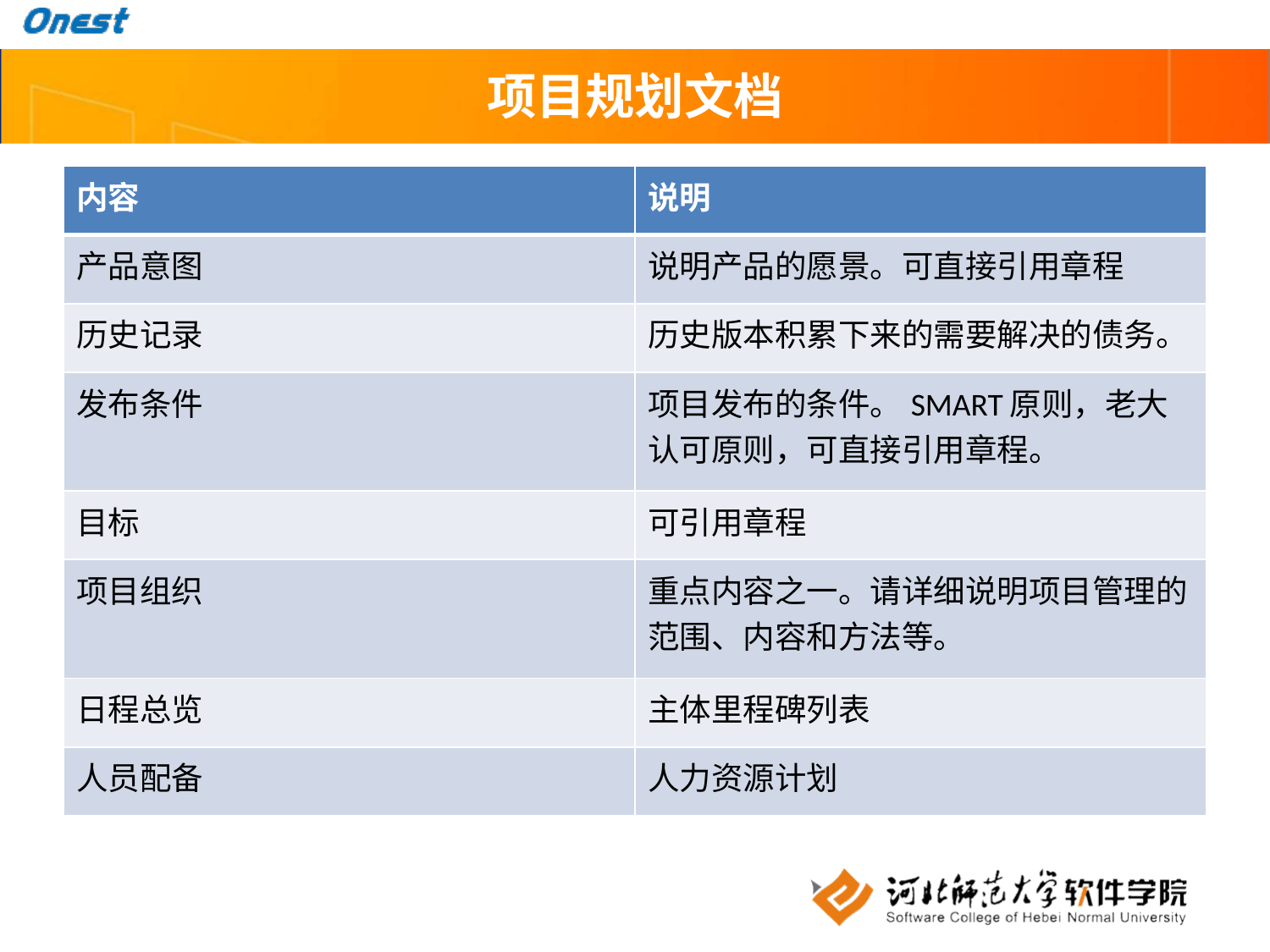

# 项目规划文档
| 内容 | 说明 |
| --- | --- |
| 产品意图 | 说明产品的愿景。可直接引用章程 |
| 历史记录 | 历史版本积累下来的需要解决的债务。 |
| 发布条件 | 项目发布的条件。SMART原则，老大认可原则，可直接引用章程。 |
| 目标 | 可引用章程 |
| 项目组织 | 重点内容之一。请详细说明项目管理的范围、内容和方法等。 |
| 日程总览 | 主体里程碑列表 |
| 人员配备 | 人力资源计划 |